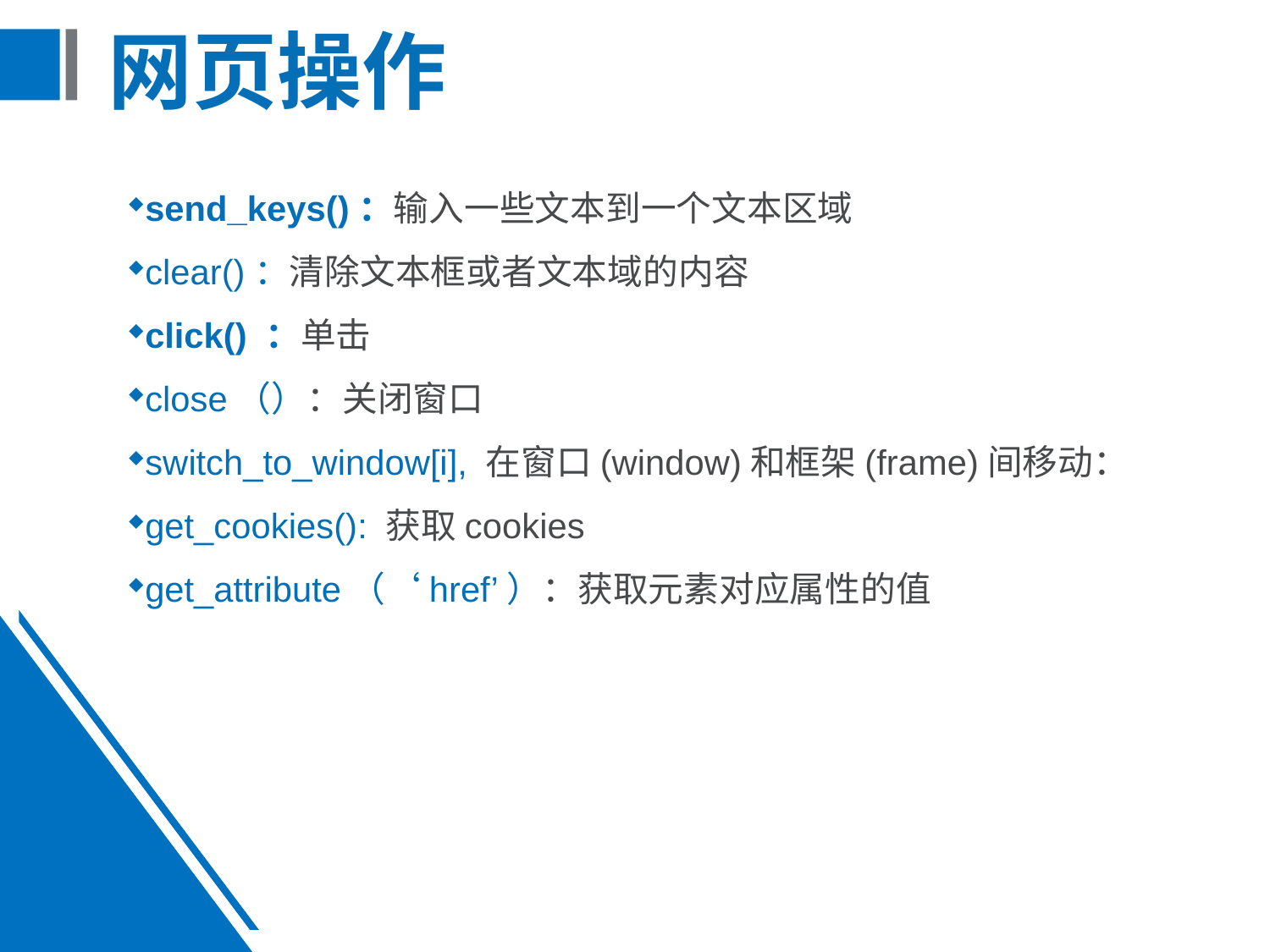

# 网页操作
send_keys()：输入一些文本到一个文本区域
clear()：清除文本框或者文本域的内容
click() ：单击
close（）：关闭窗口
switch_to_window[i], 在窗口(window)和框架(frame)间移动：
get_cookies(): 获取cookies
get_attribute（‘href’）：获取元素对应属性的值

7